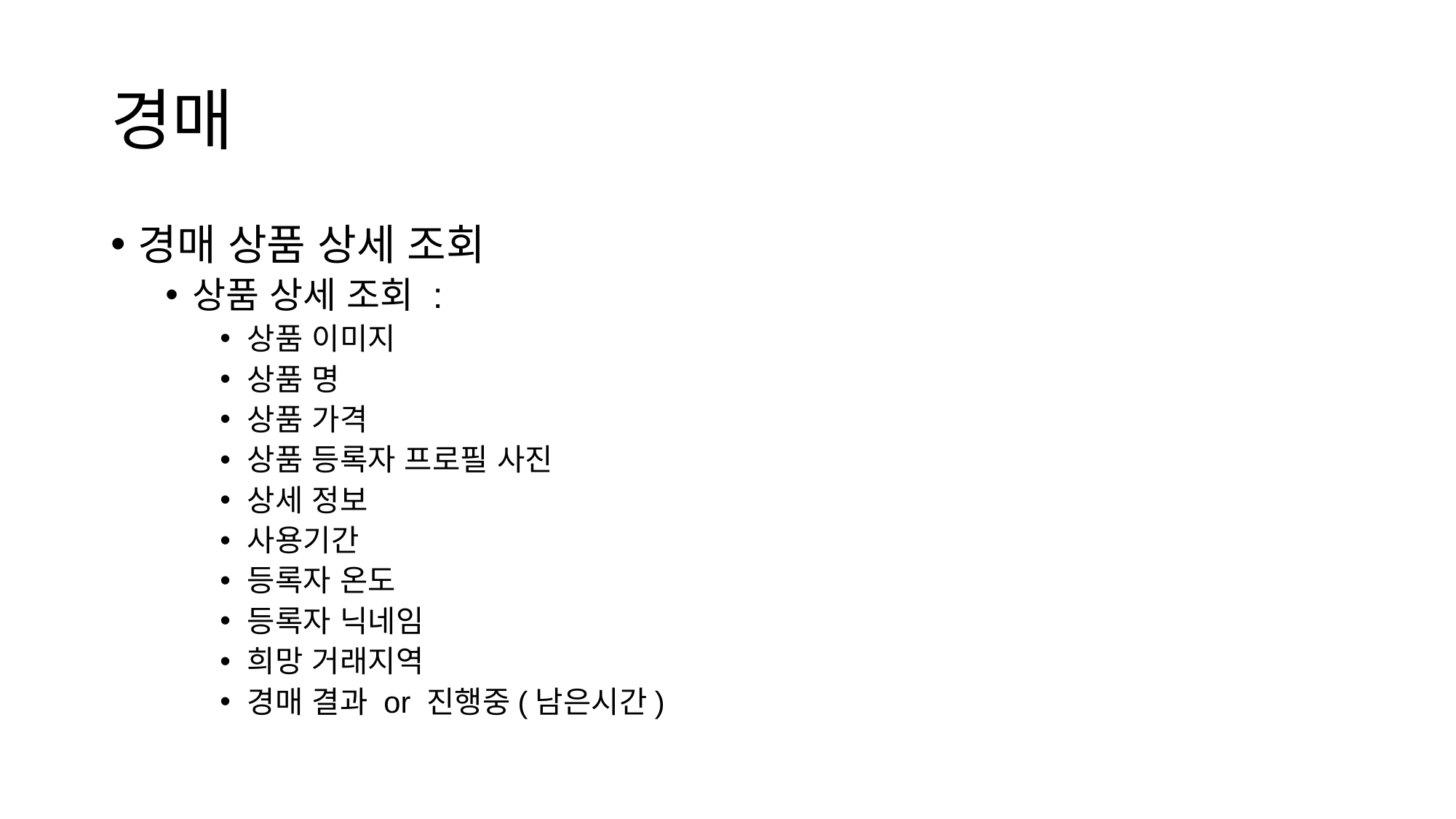

# 경매
경매 상품 상세 조회
상품 상세 조회 :
상품 이미지
상품 명
상품 가격
상품 등록자 프로필 사진
상세 정보
사용기간
등록자 온도
등록자 닉네임
희망 거래지역
경매 결과 or 진행중(남은시간)